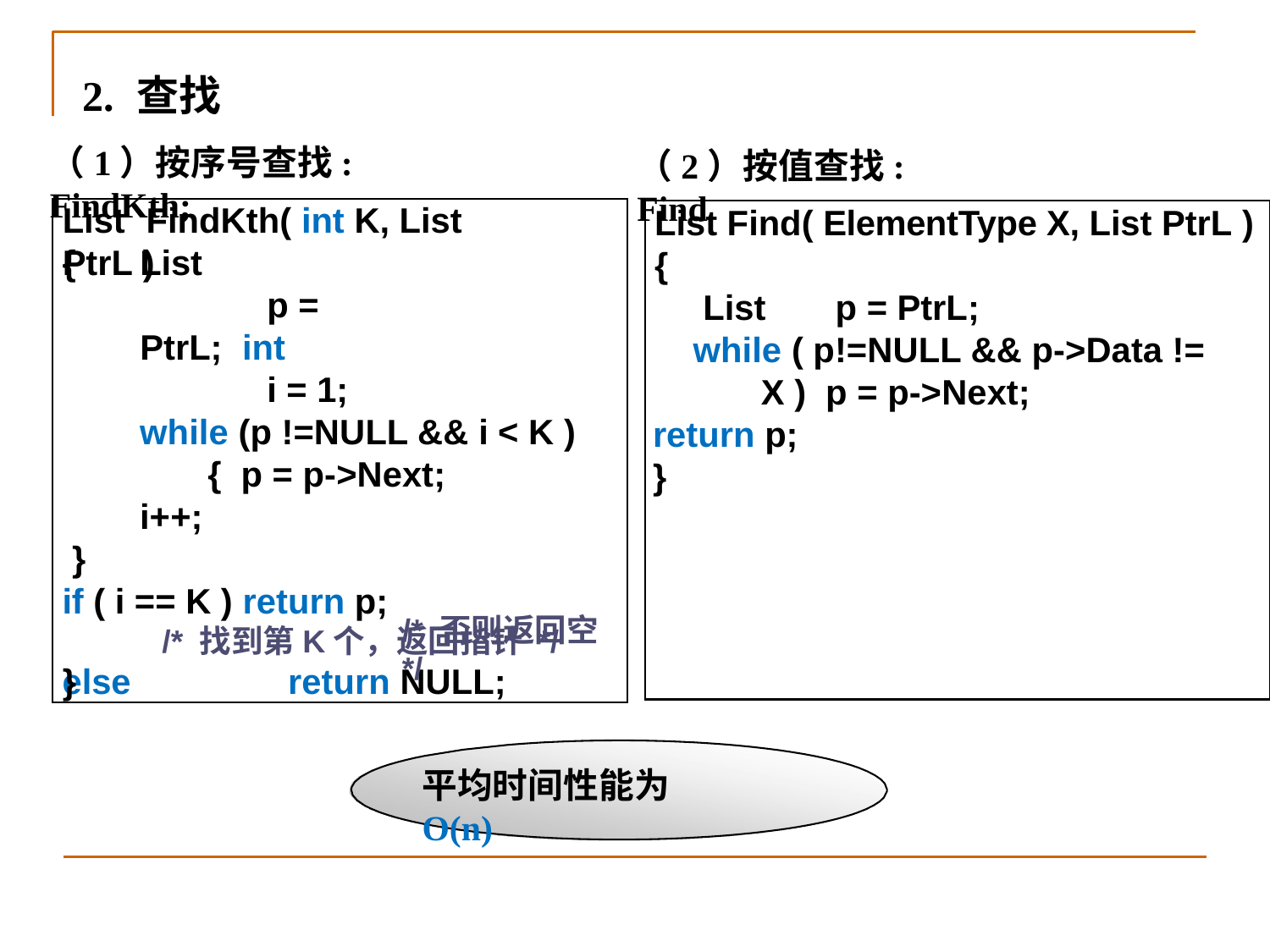

# 2.	查找
（1）按序号查找: FindKth;
（2）按值查找: Find
List	FindKth( int K, List PtrL )

List Find( ElementType X, List PtrL )
{
List	p = PtrL;
while ( p!=NULL && p->Data != X )  p = p->Next;
return p;
}

{	List		p = PtrL;  int	i = 1;
while (p !=NULL && i < K ){  p = p->Next;
i++;
}
if ( i == K ) return p;
/* 找到第K个，返回指针 */
else	return NULL;
/* 否则返回空 */
}

平均时间性能为O(n)